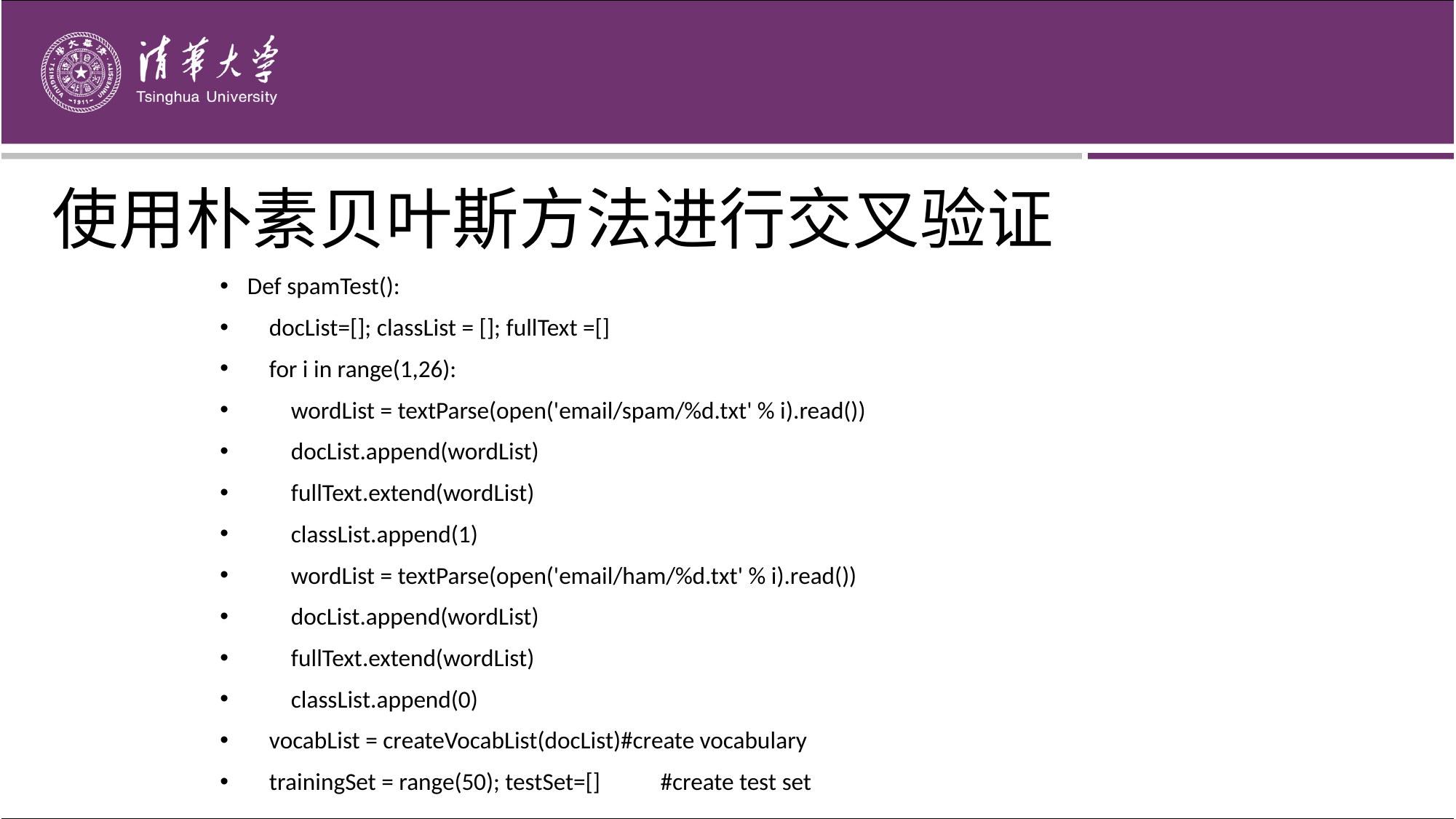

使用朴素贝叶斯方法进行交叉验证
Def spamTest():
    docList=[]; classList = []; fullText =[]
    for i in range(1,26):
        wordList = textParse(open('email/spam/%d.txt' % i).read())
        docList.append(wordList)
        fullText.extend(wordList)
        classList.append(1)
        wordList = textParse(open('email/ham/%d.txt' % i).read())
        docList.append(wordList)
        fullText.extend(wordList)
        classList.append(0)
    vocabList = createVocabList(docList)#create vocabulary
    trainingSet = range(50); testSet=[]           #create test set